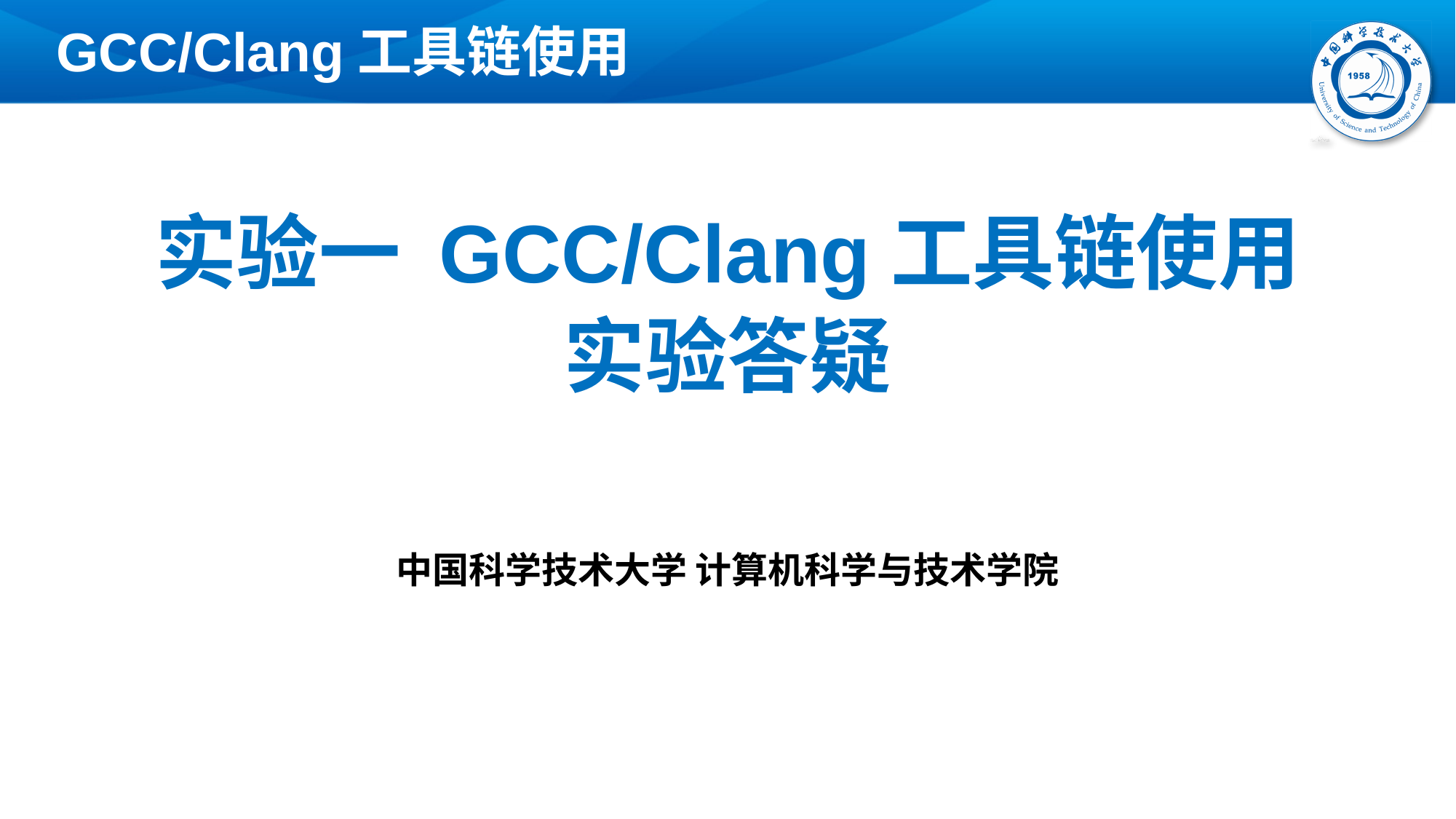

GCC/Clang工具链使用
实验一 GCC/Clang工具链使用
实验答疑

中国科学技术大学 计算机科学与技术学院